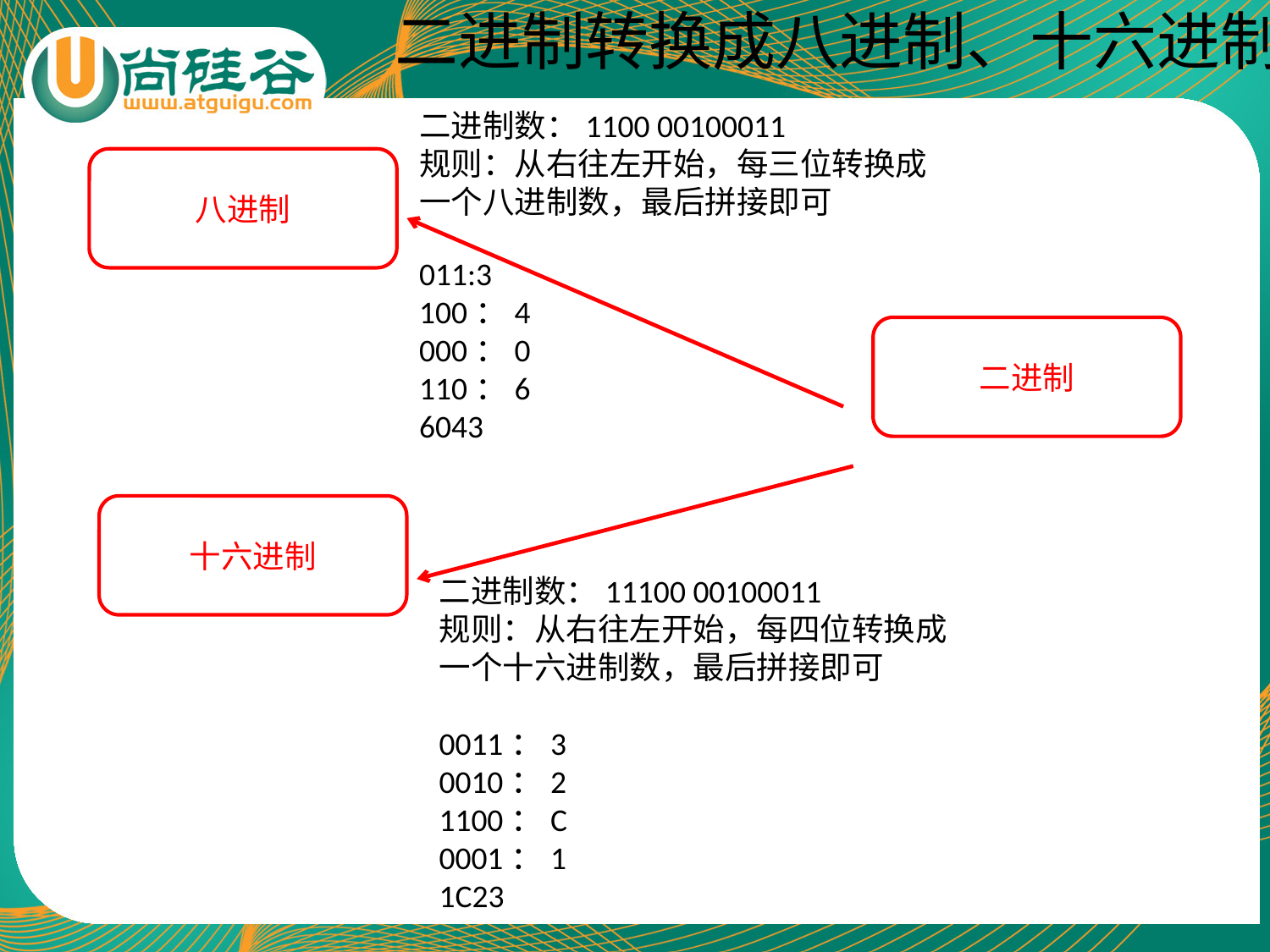

# 二进制转换成八进制、十六进制
二进制数：1100 00100011
规则：从右往左开始，每三位转换成一个八进制数，最后拼接即可

八进制
011:3
100：4
000：0
110：6
6043

二进制
十六进制

二进制数：11100 00100011
规则：从右往左开始，每四位转换成一个十六进制数，最后拼接即可

0011：3
0010：2
1100：C
0001：1
1C23